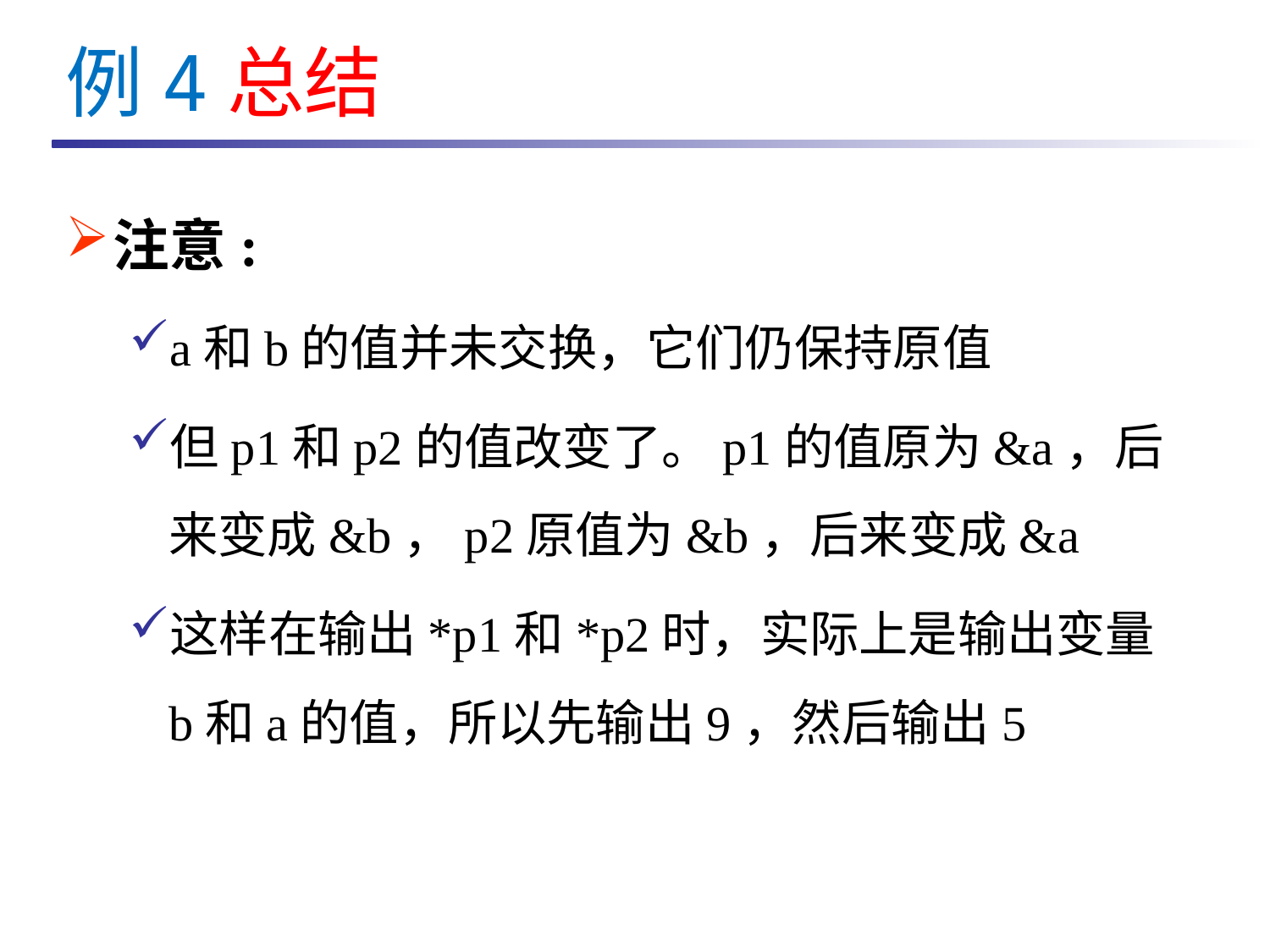

例4总结
注意:
a和b的值并未交换，它们仍保持原值
但p1和p2的值改变了。p1的值原为&a，后来变成&b，p2原值为&b，后来变成&a
这样在输出*p1和*p2时，实际上是输出变量b和a的值，所以先输出9，然后输出5